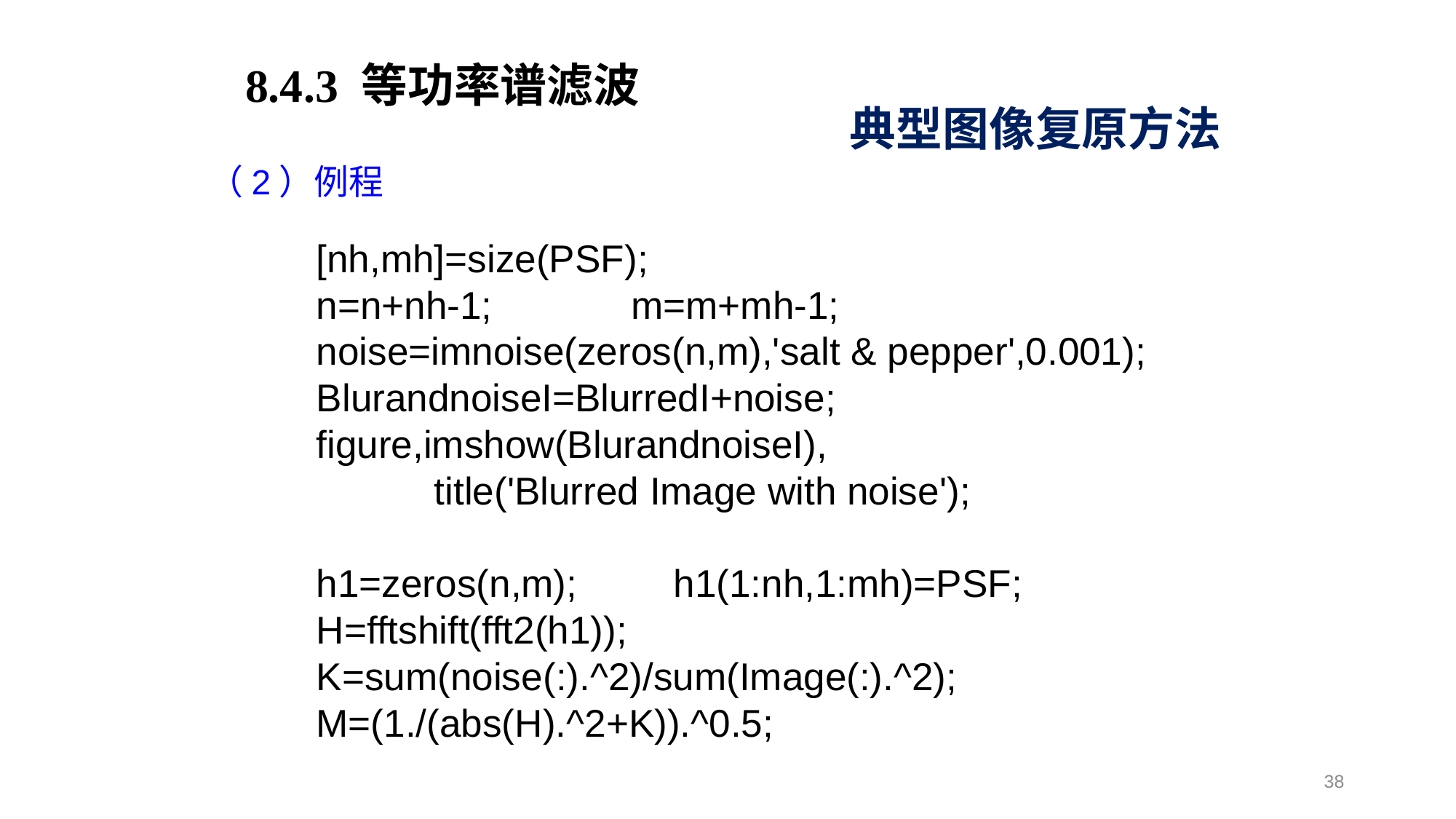

8.4.3 等功率谱滤波
典型图像复原方法
（2）例程
[nh,mh]=size(PSF);
n=n+nh-1;             m=m+mh-1;
noise=imnoise(zeros(n,m),'salt & pepper',0.001);
BlurandnoiseI=BlurredI+noise;
figure,imshow(BlurandnoiseI),
           title('Blurred Image with noise');

h1=zeros(n,m);         h1(1:nh,1:mh)=PSF;
H=fftshift(fft2(h1));
K=sum(noise(:).^2)/sum(Image(:).^2);
M=(1./(abs(H).^2+K)).^0.5;
38